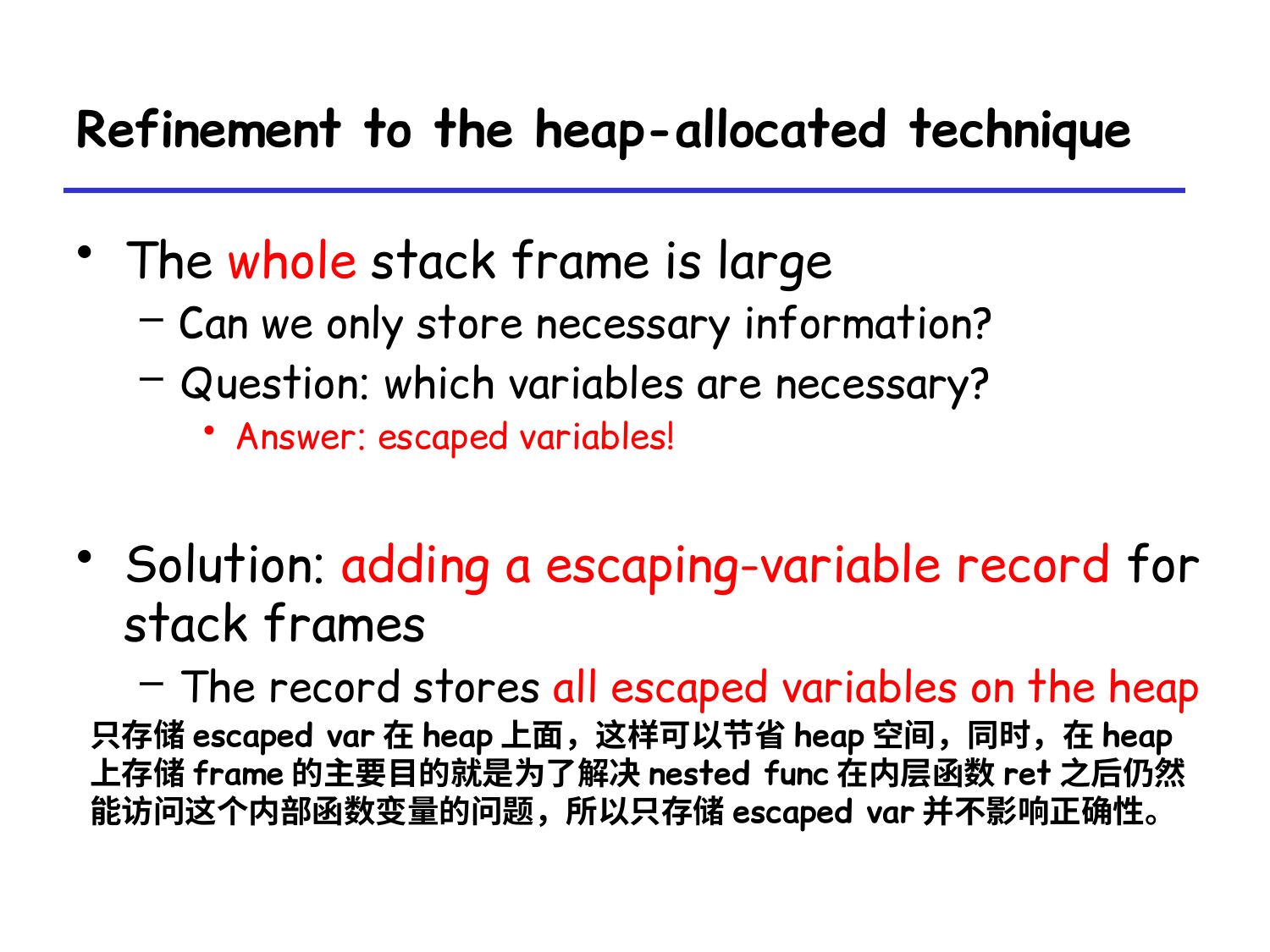

# Refinement to the heap-allocated technique
The whole stack frame is large
Can we only store necessary information?
Question: which variables are necessary?
Answer: escaped variables!

Solution: adding a escaping-variable record for stack frames
The record stores all escaped variables on the heap
只存储escaped var在heap上面，这样可以节省heap空间，同时，在heap上存储frame的主要目的就是为了解决nested func在内层函数ret之后仍然能访问这个内部函数变量的问题，所以只存储escaped var并不影响正确性。
22